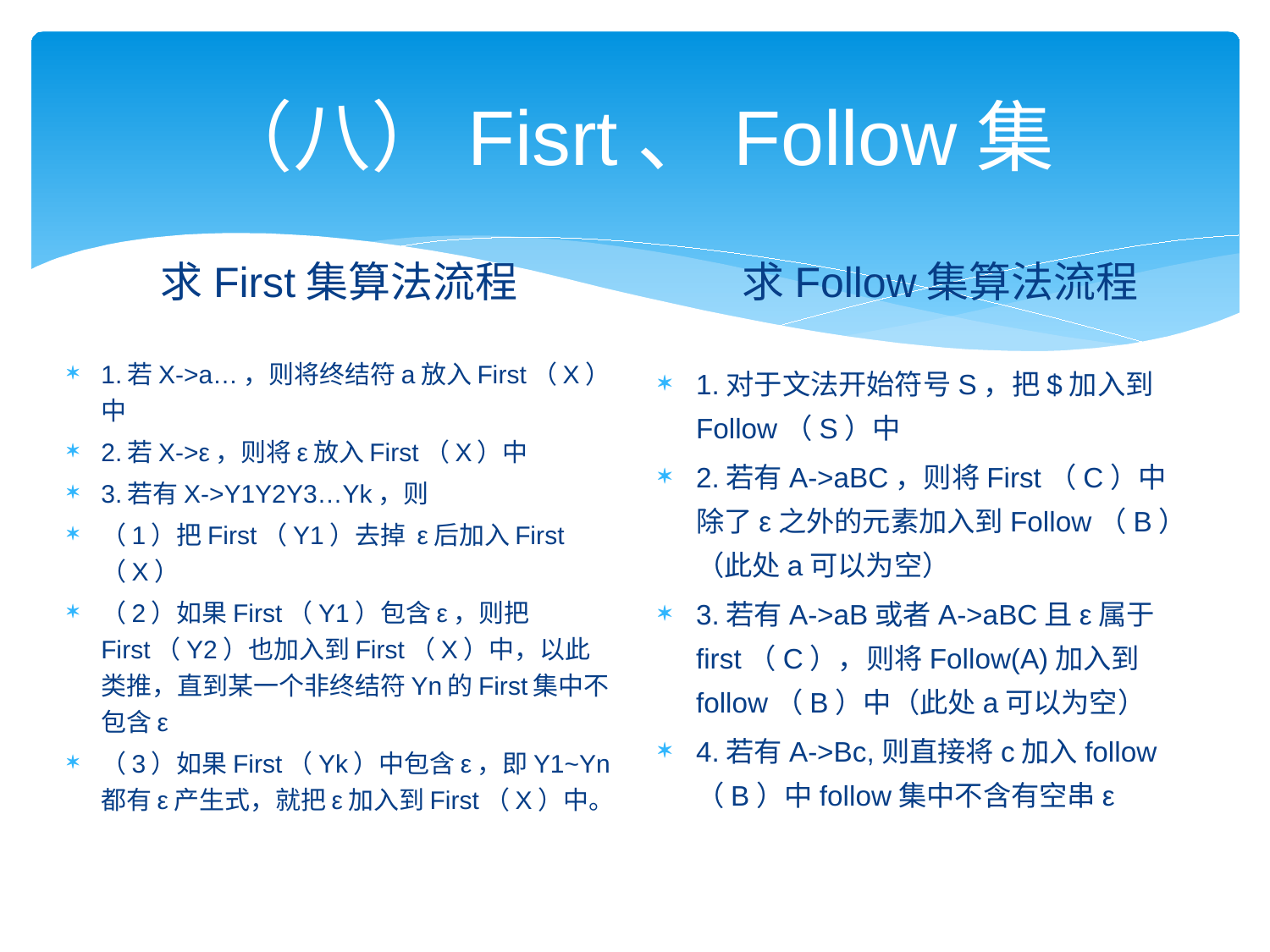

# （八）Fisrt、Follow集
求Follow集算法流程
求First集算法流程
1.若X->a…，则将终结符a放入First（X）中
2.若X->ε，则将ε放入First（X）中
3.若有X->Y1Y2Y3…Yk，则
（1）把First（Y1）去掉 ε后加入First（X）
（2）如果First（Y1）包含ε，则把First（Y2）也加入到First（X）中，以此类推，直到某一个非终结符Yn的First集中不包含ε
（3）如果First（Yk）中包含ε，即Y1~Yn都有ε产生式，就把ε加入到First（X）中。
1.对于文法开始符号S，把$加入到Follow（S）中
2.若有A->aBC，则将First（C）中除了ε之外的元素加入到Follow（B）（此处a可以为空）
3.若有A->aB或者A->aBC且ε属于first（C），则将Follow(A)加入到follow（B）中（此处a可以为空）
4.若有A->Bc,则直接将c加入follow（B）中follow集中不含有空串ε